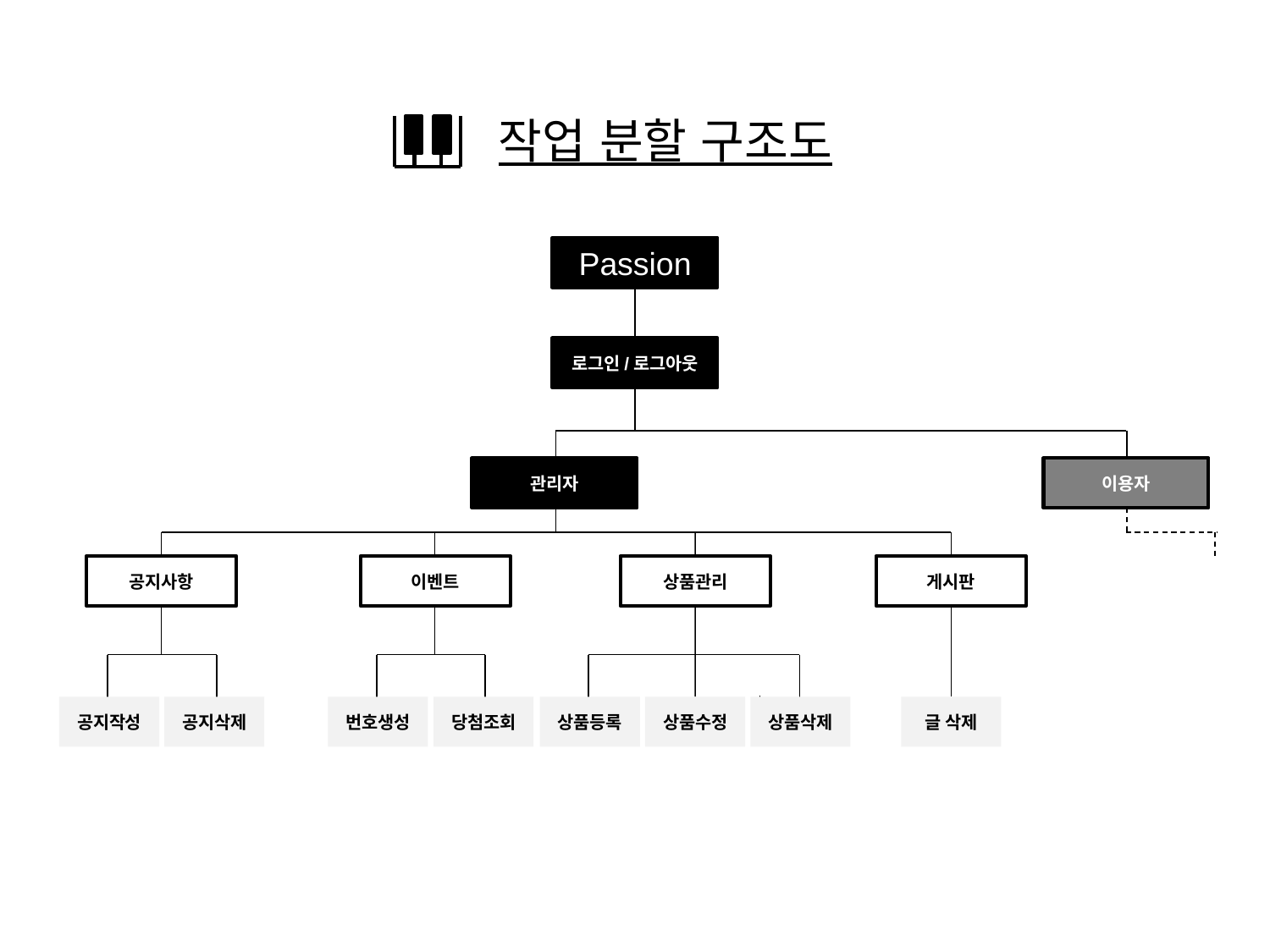

작업 분할 구조도

Passion
로그인/로그아웃
관리자
이용자
공지사항
이벤트
상품관리
게시판
공지작성
공지삭제
번호생성
당첨조회
상품등록
상품수정
상품삭제
글 삭제